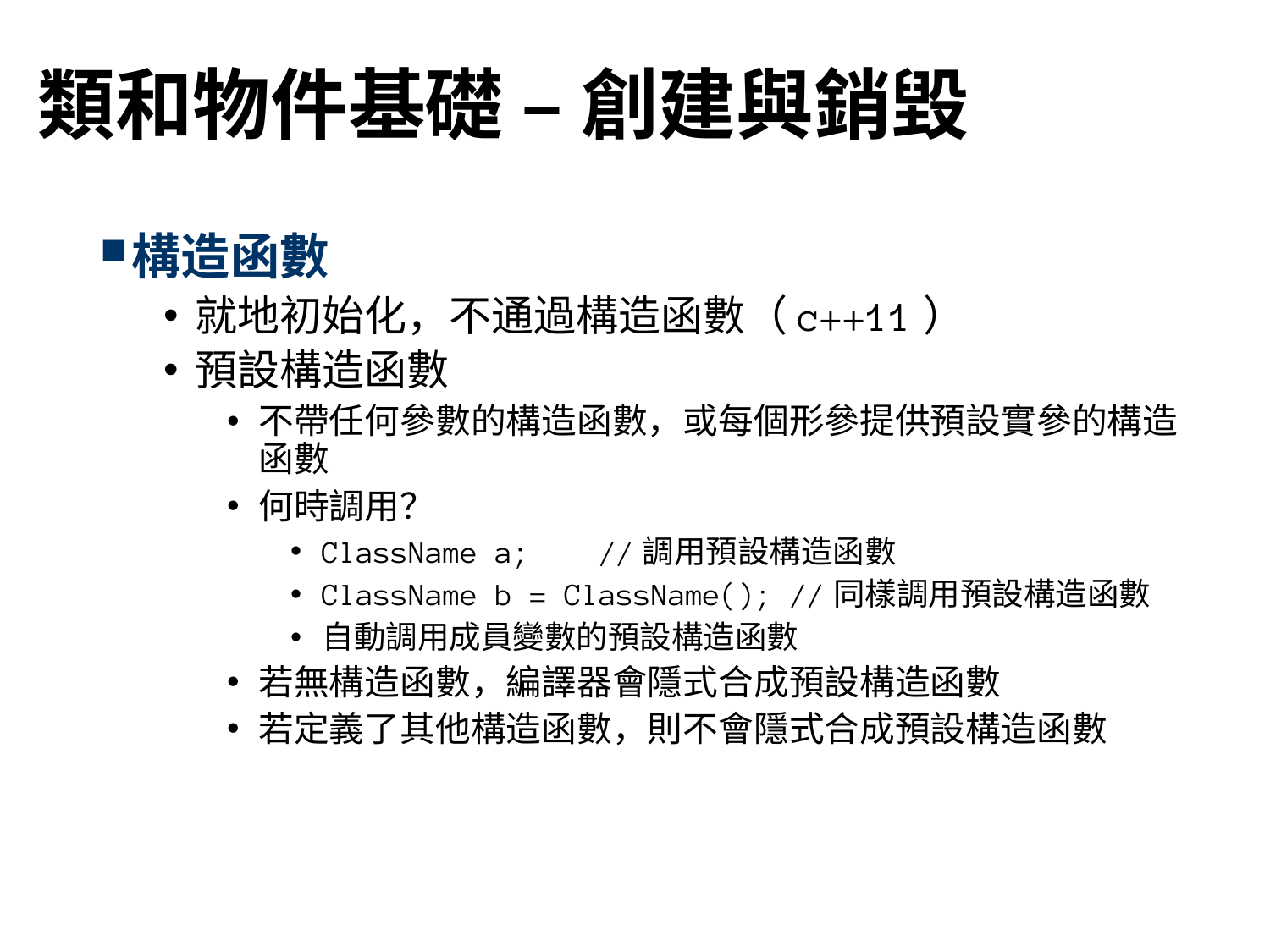

# 類和物件基礎 – 創建與銷毀
構造函數
就地初始化，不通過構造函數（c++11）
預設構造函數
不帶任何參數的構造函數，或每個形參提供預設實參的構造函數
何時調用？
ClassName a;    //調用預設構造函數
ClassName b = ClassName(); //同樣調用預設構造函數
自動調用成員變數的預設構造函數
若無構造函數，編譯器會隱式合成預設構造函數
若定義了其他構造函數，則不會隱式合成預設構造函數